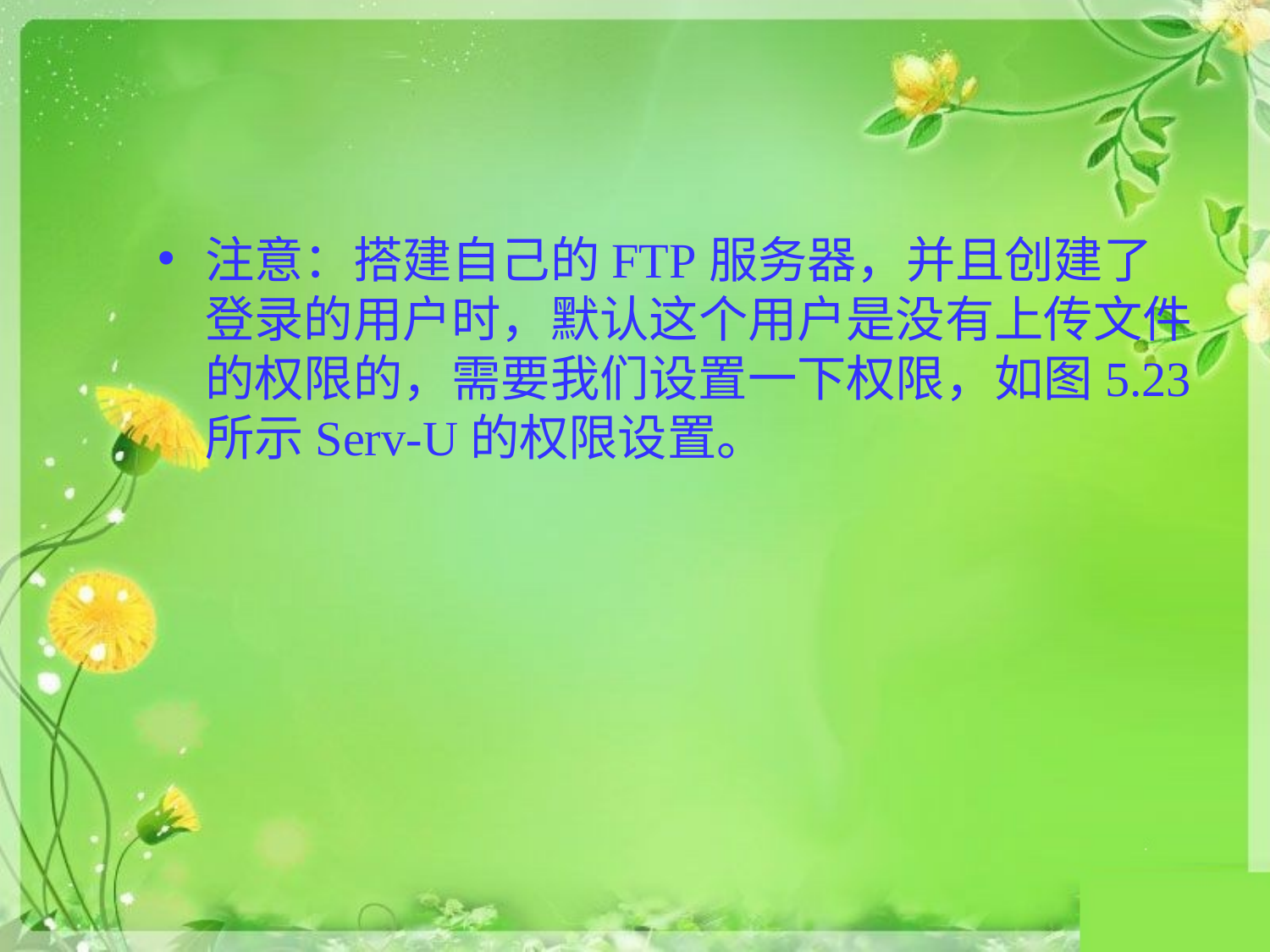

#
注意：搭建自己的FTP服务器，并且创建了登录的用户时，默认这个用户是没有上传文件的权限的，需要我们设置一下权限，如图5.23所示Serv-U的权限设置。